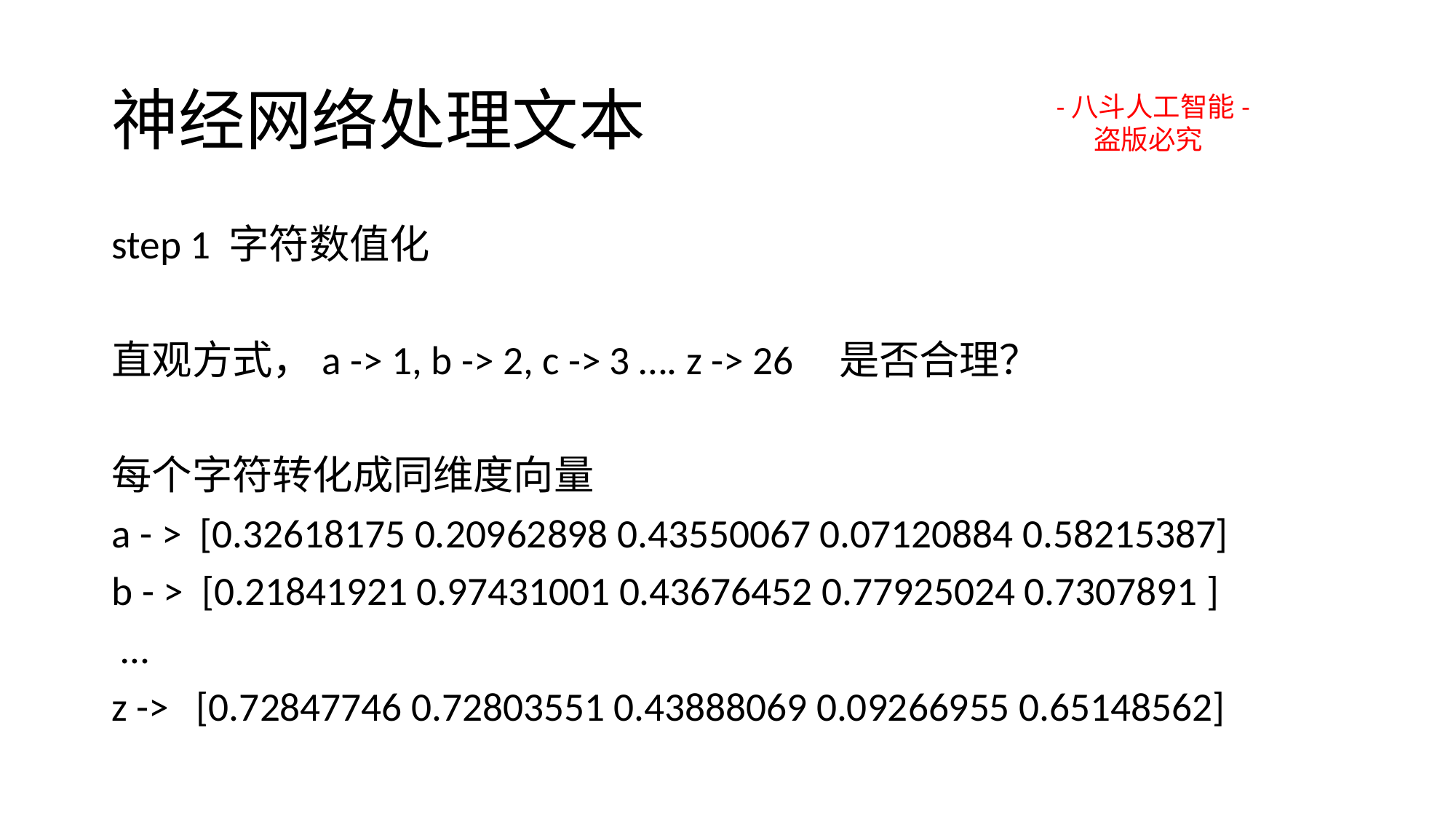

# 神经网络处理文本
-八斗人工智能-
     盗版必究
step 1 字符数值化

直观方式，a -> 1, b -> 2, c -> 3 …. z -> 26    是否合理？

每个字符转化成同维度向量
a - >  [0.32618175 0.20962898 0.43550067 0.07120884 0.58215387]
b - >  [0.21841921 0.97431001 0.43676452 0.77925024 0.7307891 ]
 …
z ->   [0.72847746 0.72803551 0.43888069 0.09266955 0.65148562]